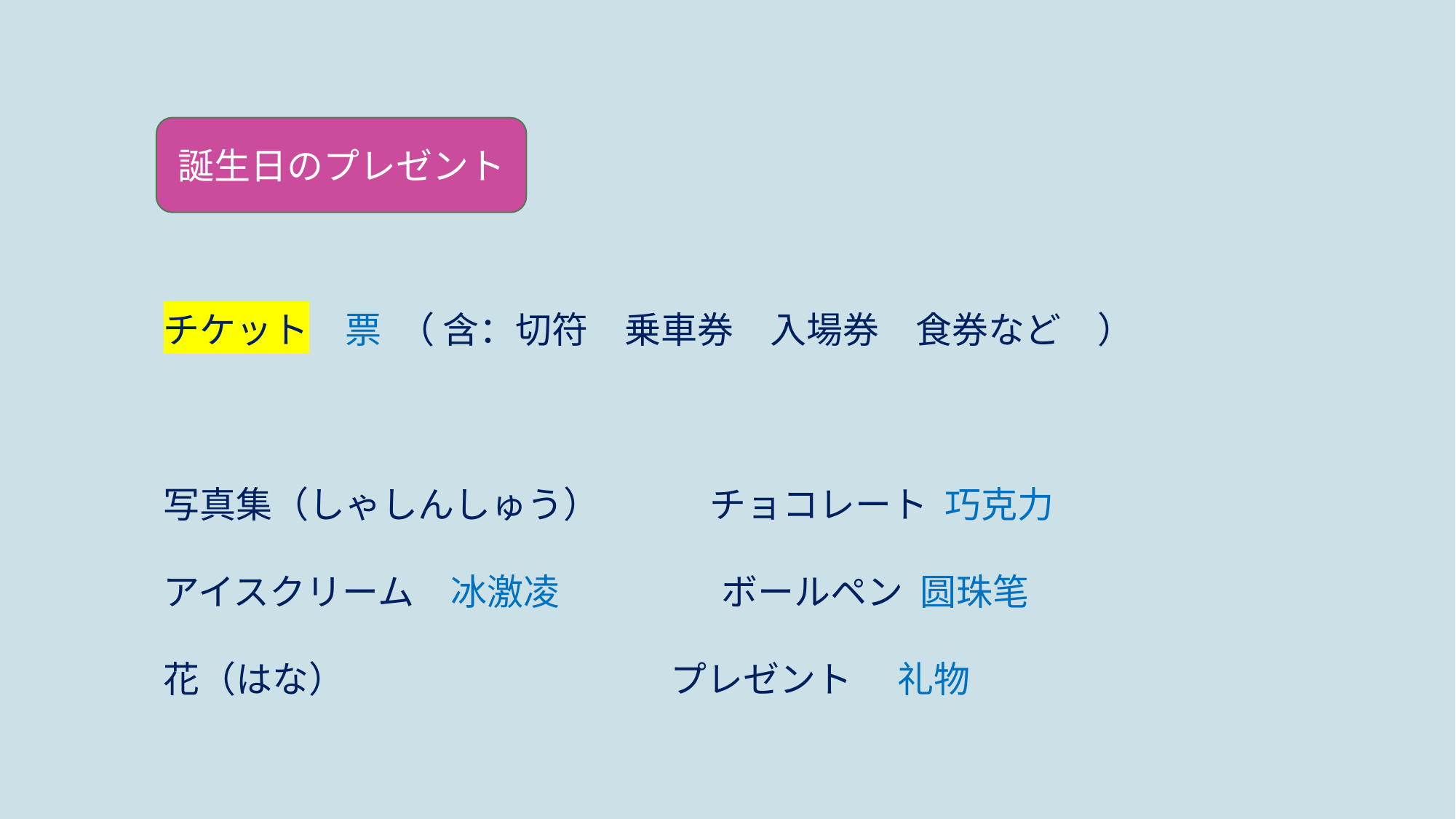

誕生日のプレゼント
チケット　票  （ 含：切符　乗車券　入場券　食券など　）
写真集（しゃしんしゅう）　         チョコレート  巧克力
アイスクリーム　冰激凌  　　　　ボールペン  圆珠笔
花（はな）　　　　                      プレゼント　 礼物
お金（おかね）　钱